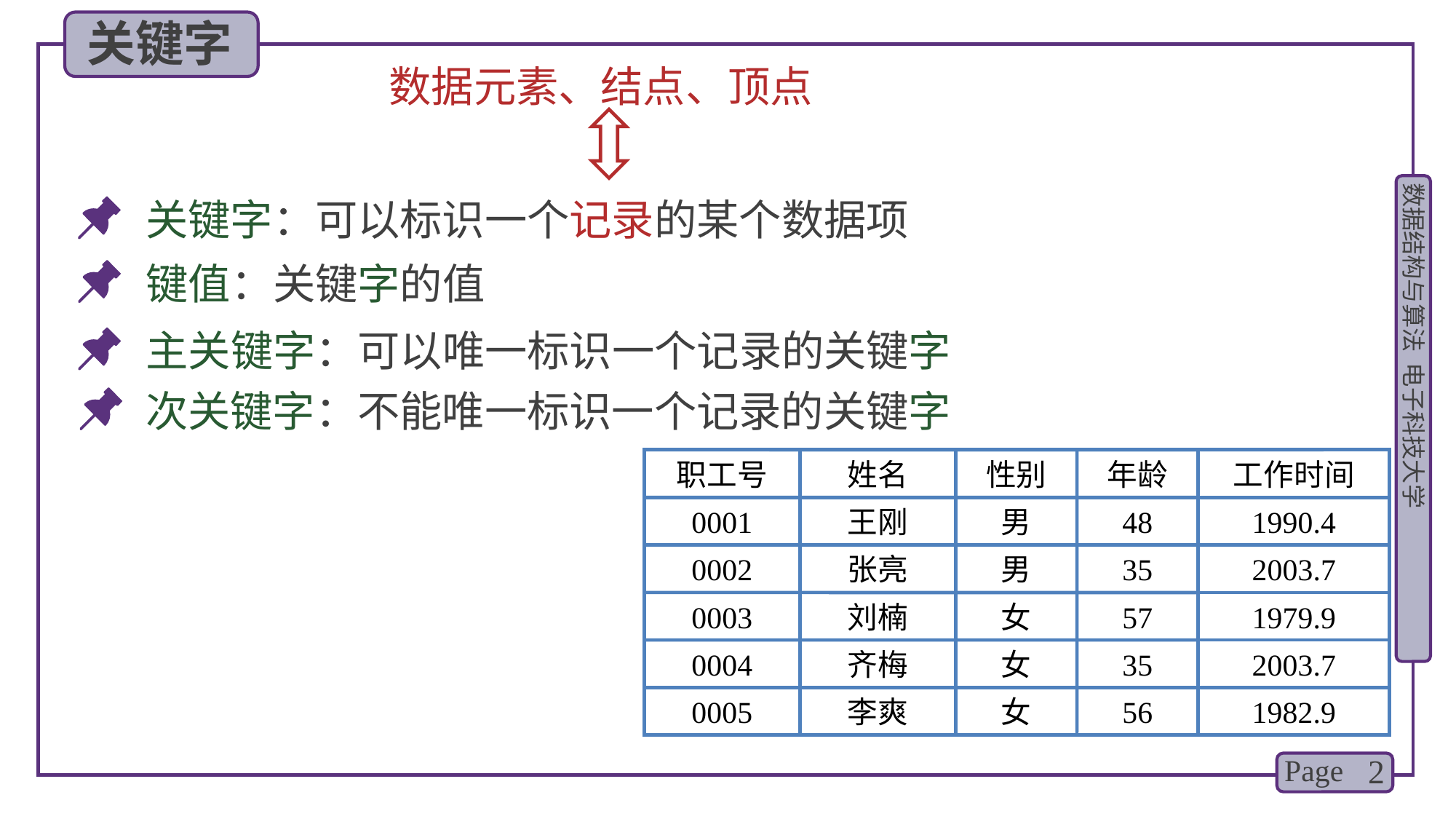

关键字

数据元素、结点、顶点

关键字：可以标识一个记录的某个数据项

键值：关键字的值

主关键字：可以唯一标识一个记录的关键字

次关键字：不能唯一标识一个记录的关键字

职工号

姓名

性别

年龄

工作时间
0001

王刚
男
48
1990.4
0002

张亮
男
35
2003.7
0003

刘楠
女
57
1979.9
0004

齐梅
女
35
2003.7
0005

李爽
女
56
1982.9